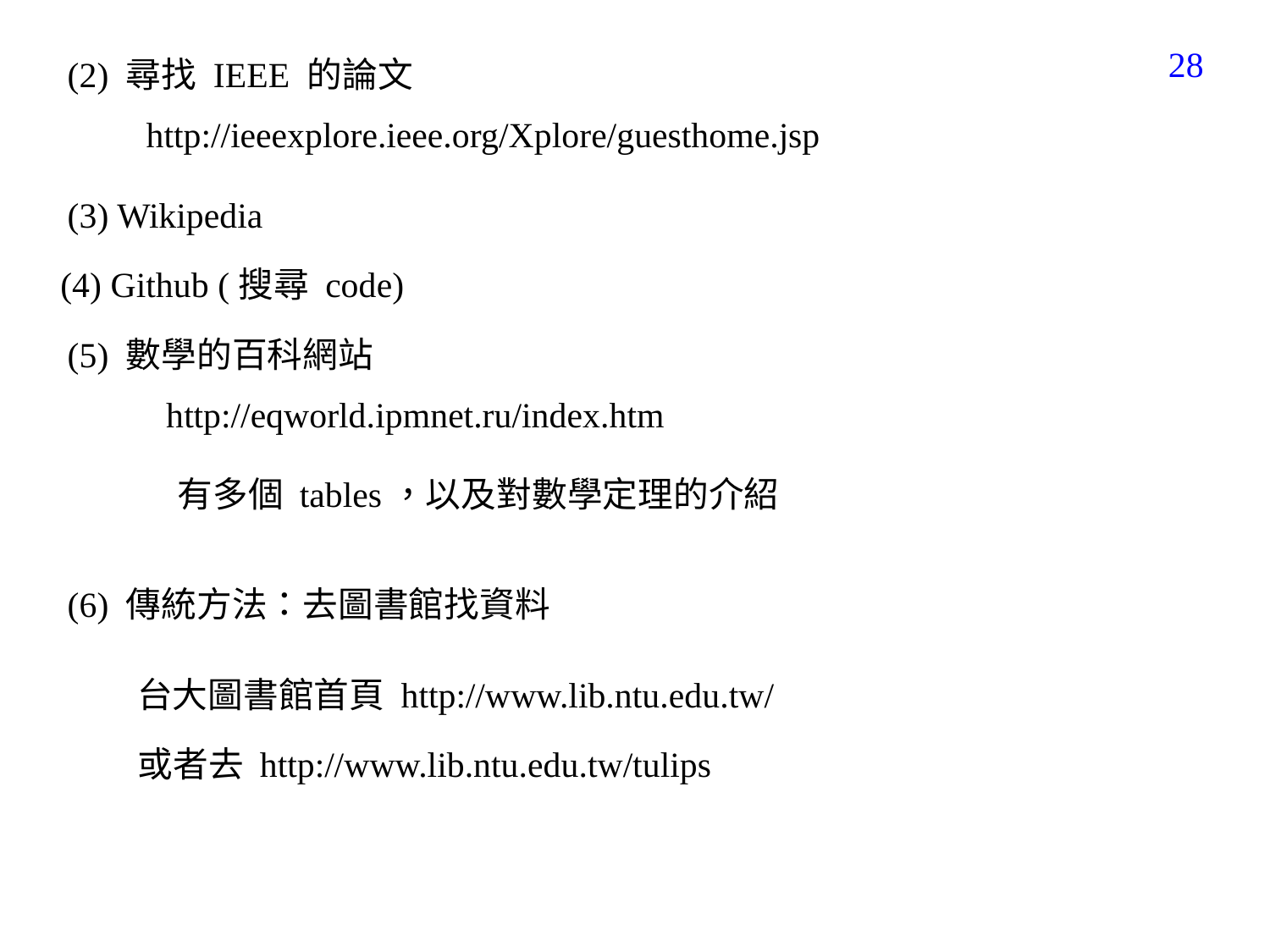

28
(2) 尋找 IEEE 的論文
http://ieeexplore.ieee.org/Xplore/guesthome.jsp
(3) Wikipedia
(4) Github (搜尋 code)
(5) 數學的百科網站
http://eqworld.ipmnet.ru/index.htm
有多個 tables，以及對數學定理的介紹
(6) 傳統方法：去圖書館找資料
台大圖書館首頁 http://www.lib.ntu.edu.tw/
或者去 http://www.lib.ntu.edu.tw/tulips